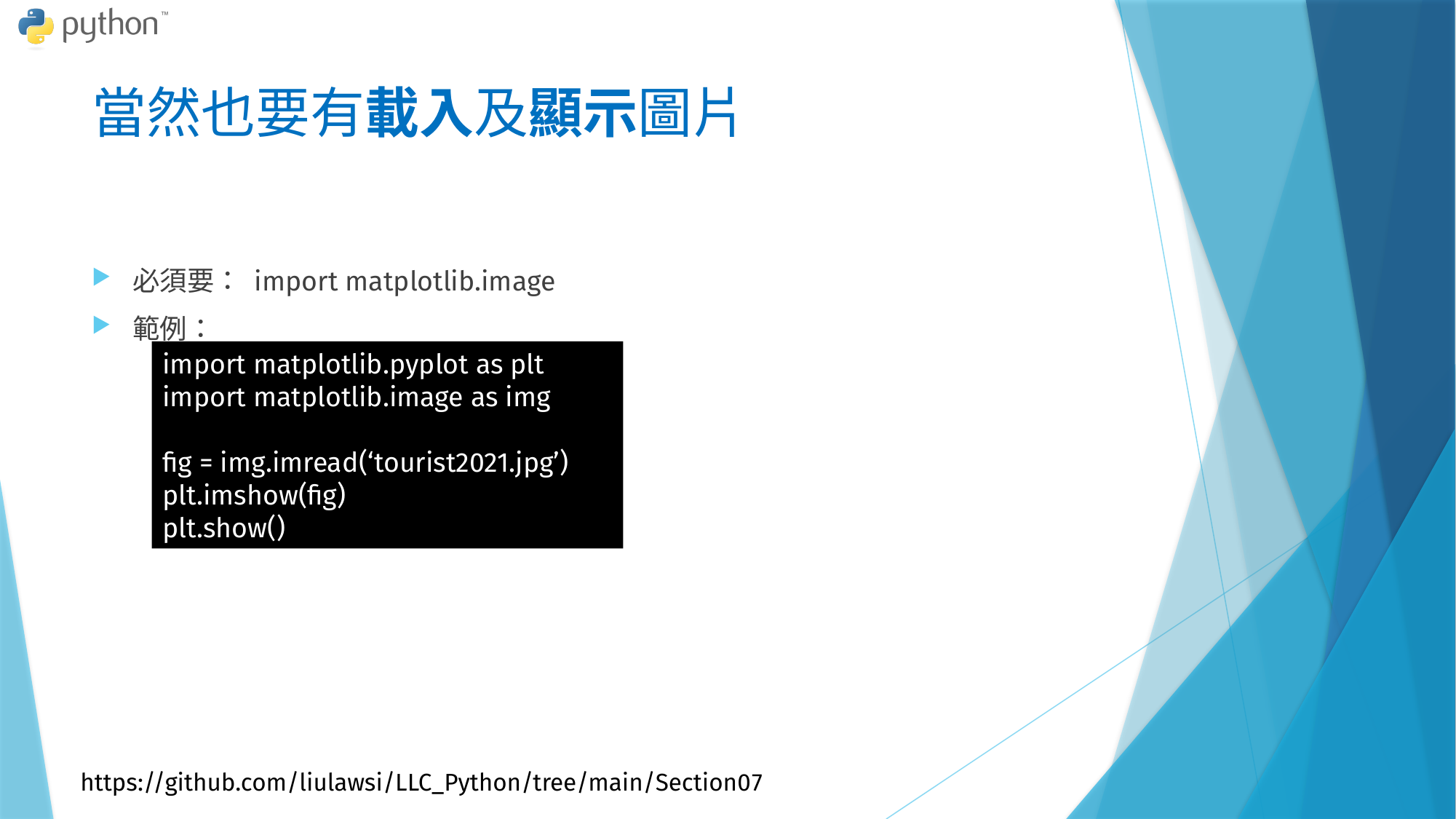

# 當然也要有載入及顯示圖片
必須要： import matplotlib.image
範例：
import matplotlib.pyplot as plt
import matplotlib.image as img

fig = img.imread(‘tourist2021.jpg’)
plt.imshow(fig)
plt.show()